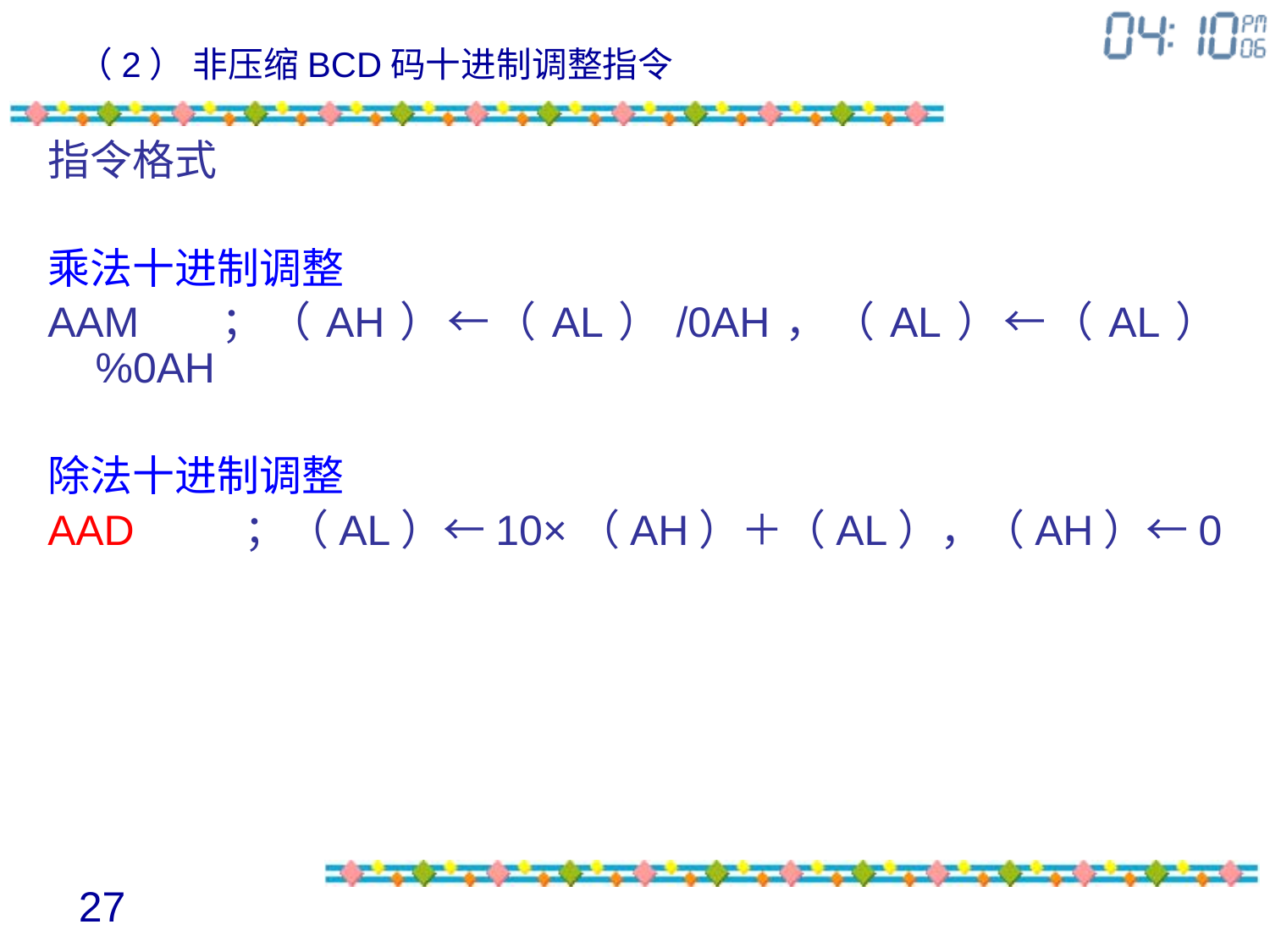

# （2） 非压缩BCD码十进制调整指令
指令格式

乘法十进制调整
AAM    ；（AH）←（AL）/0AH，（AL）←（AL）%0AH

除法十进制调整
AAD	 ；（AL）←10×（AH）＋（AL），（AH）←0